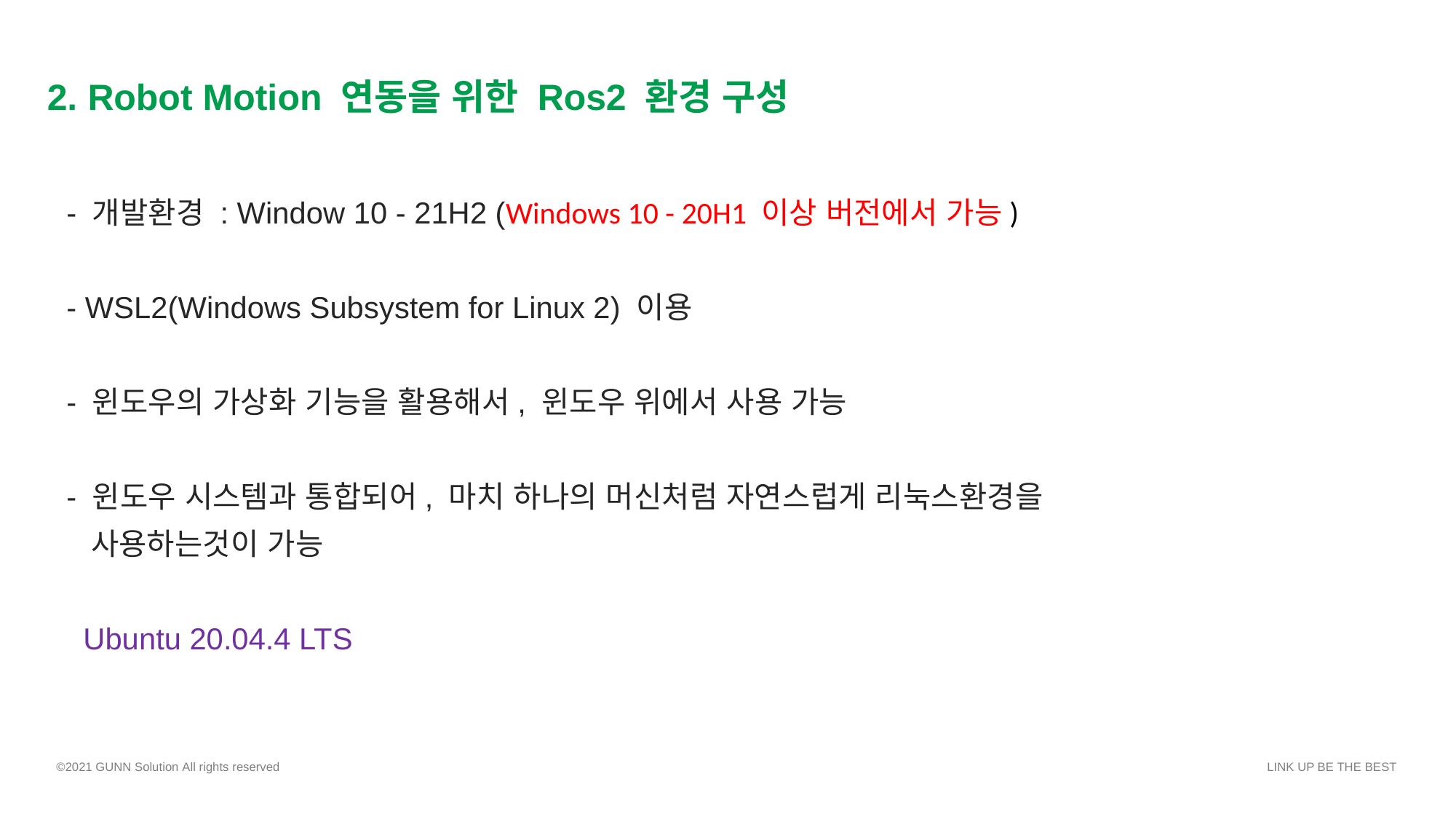

2. Robot Motion 연동을 위한 Ros2 환경 구성

- 개발환경 : Window 10 - 21H2 (Windows 10 - 20H1 이상 버전에서 가능)

- WSL2(Windows Subsystem for Linux 2) 이용

- 윈도우의 가상화 기능을 활용해서, 윈도우 위에서 사용 가능

- 윈도우 시스템과 통합되어, 마치 하나의 머신처럼 자연스럽게 리눅스환경을
  사용하는것이 가능

  Ubuntu 20.04.4 LTS